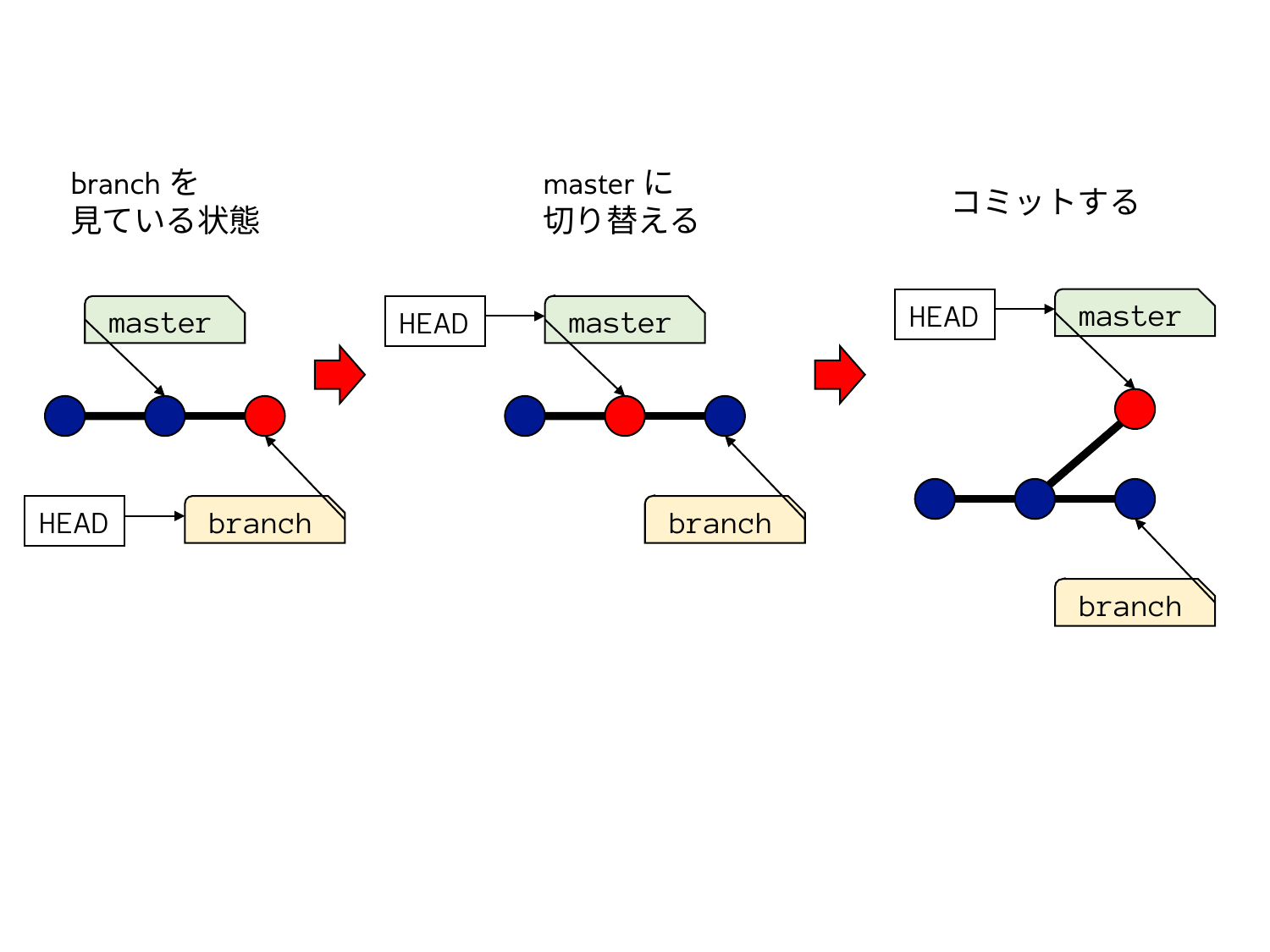

branchを
見ている状態
masterに
切り替える
コミットする
HEAD
master
master
HEAD
master

HEAD
branch
branch
branch